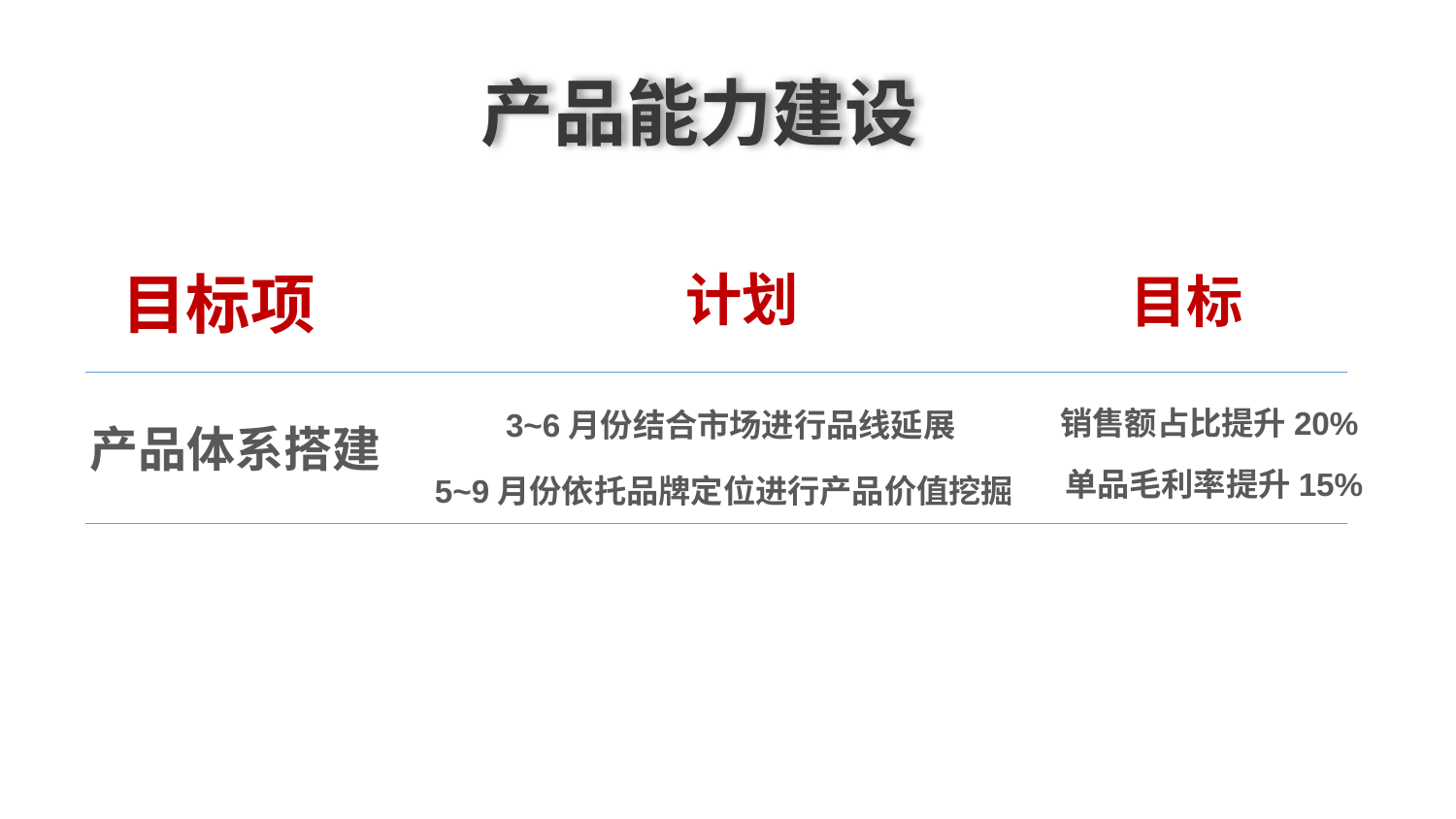

产品能力建设
计划
目标
目标项
销售额占比提升20%
3~6月份结合市场进行品线延展
产品体系搭建
单品毛利率提升15%
5~9月份依托品牌定位进行产品价值挖掘